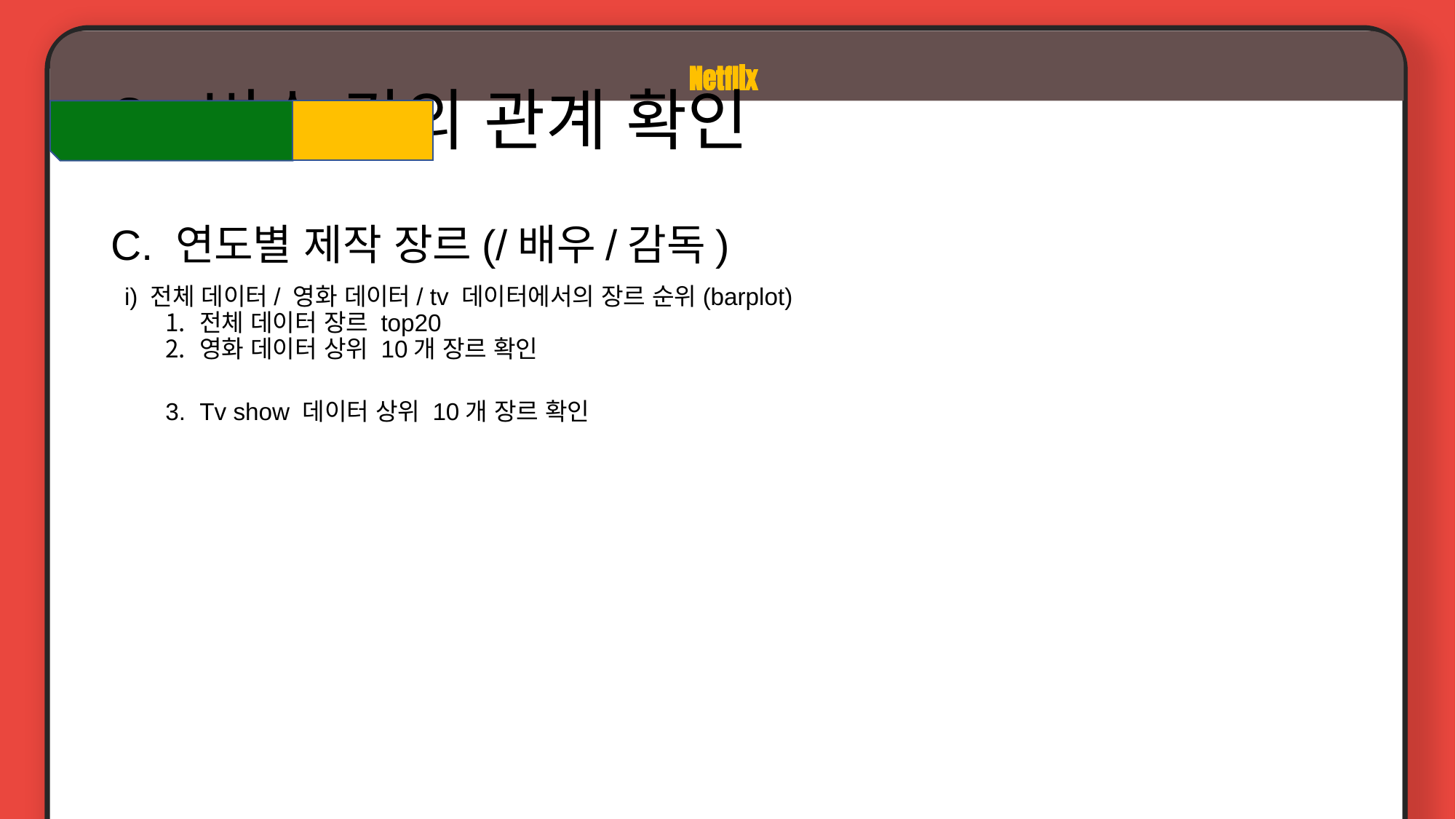

Netflix
# 2. 변수 간의 관계 확인

C. 연도별 제작 장르(/배우/감독)
  i) 전체 데이터/ 영화 데이터/ tv 데이터에서의 장르 순위(barplot)
전체 데이터 장르 top20
영화 데이터 상위 10개 장르 확인
Tv show 데이터 상위 10개 장르 확인